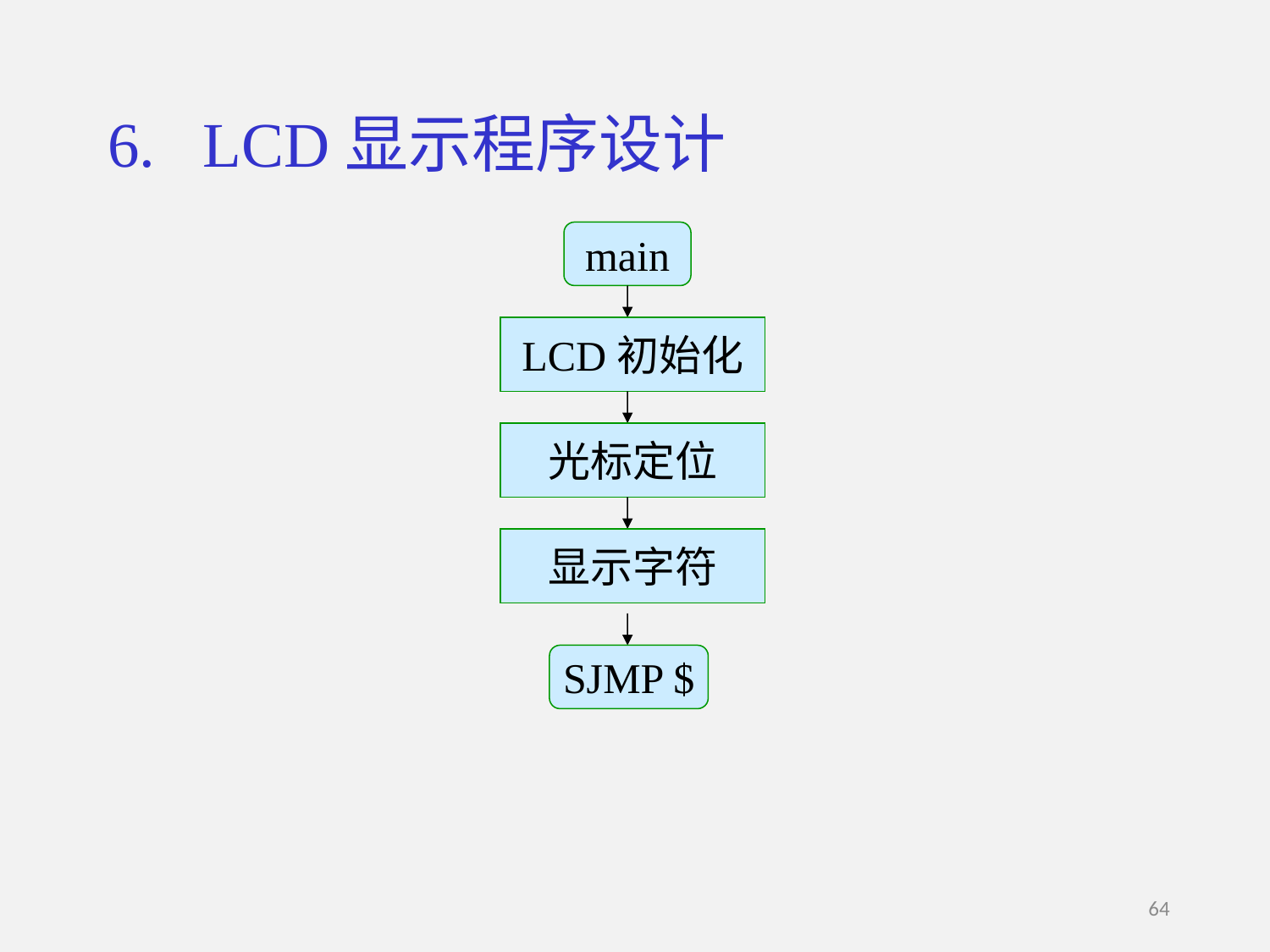

6.   LCD显示程序设计
main

LCD初始化

光标定位

显示字符

SJMP $
64